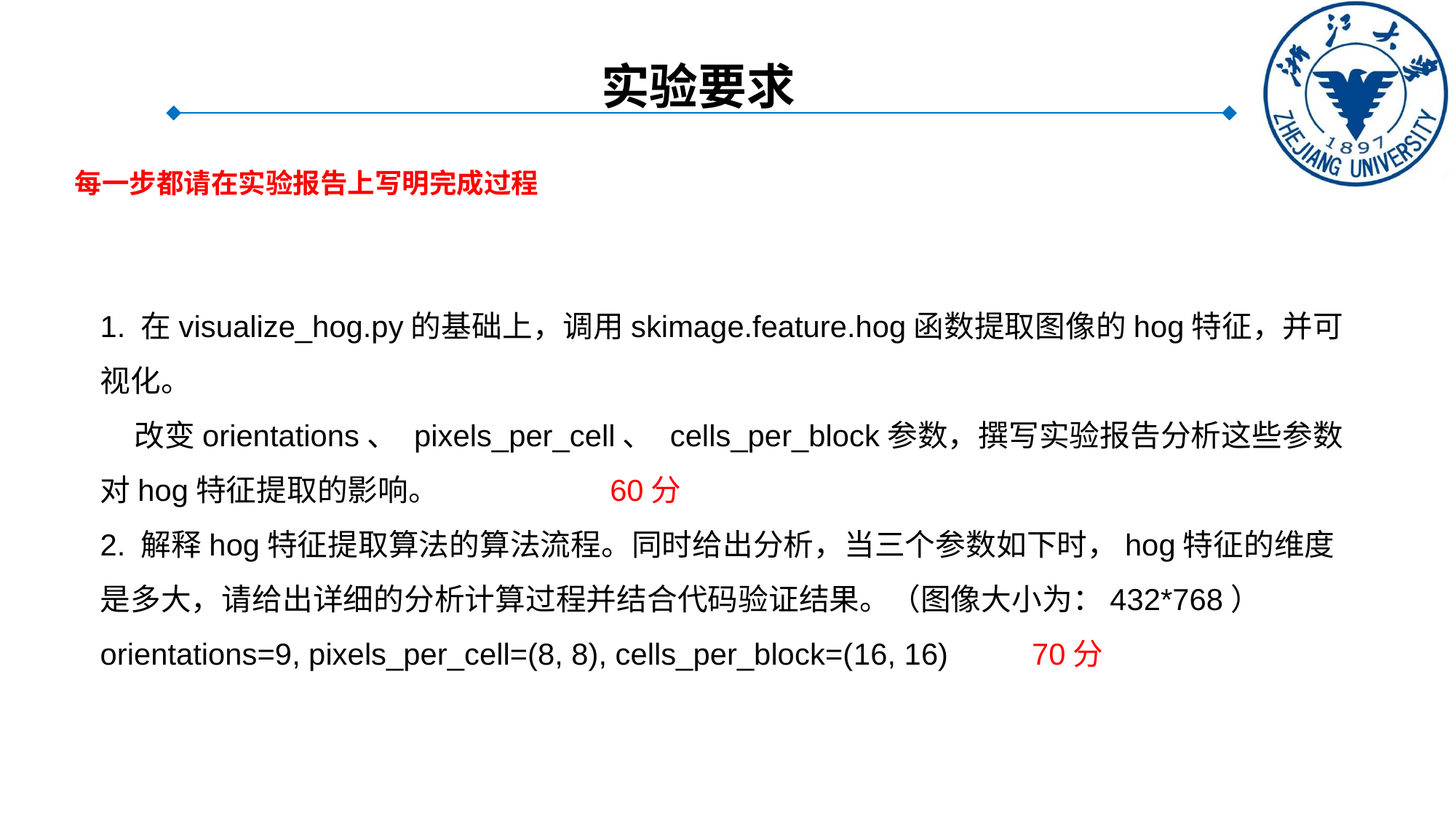

实验要求
每一步都请在实验报告上写明完成过程
1. 在visualize_hog.py的基础上，调用skimage.feature.hog函数提取图像的hog特征，并可视化。
    改变orientations、 pixels_per_cell、 cells_per_block参数，撰写实验报告分析这些参数对hog特征提取的影响。                 60分
2. 解释hog特征提取算法的算法流程。同时给出分析，当三个参数如下时，hog特征的维度是多大，请给出详细的分析计算过程并结合代码验证结果。（图像大小为：432*768）
orientations=9, pixels_per_cell=(8, 8), cells_per_block=(16, 16)          70分